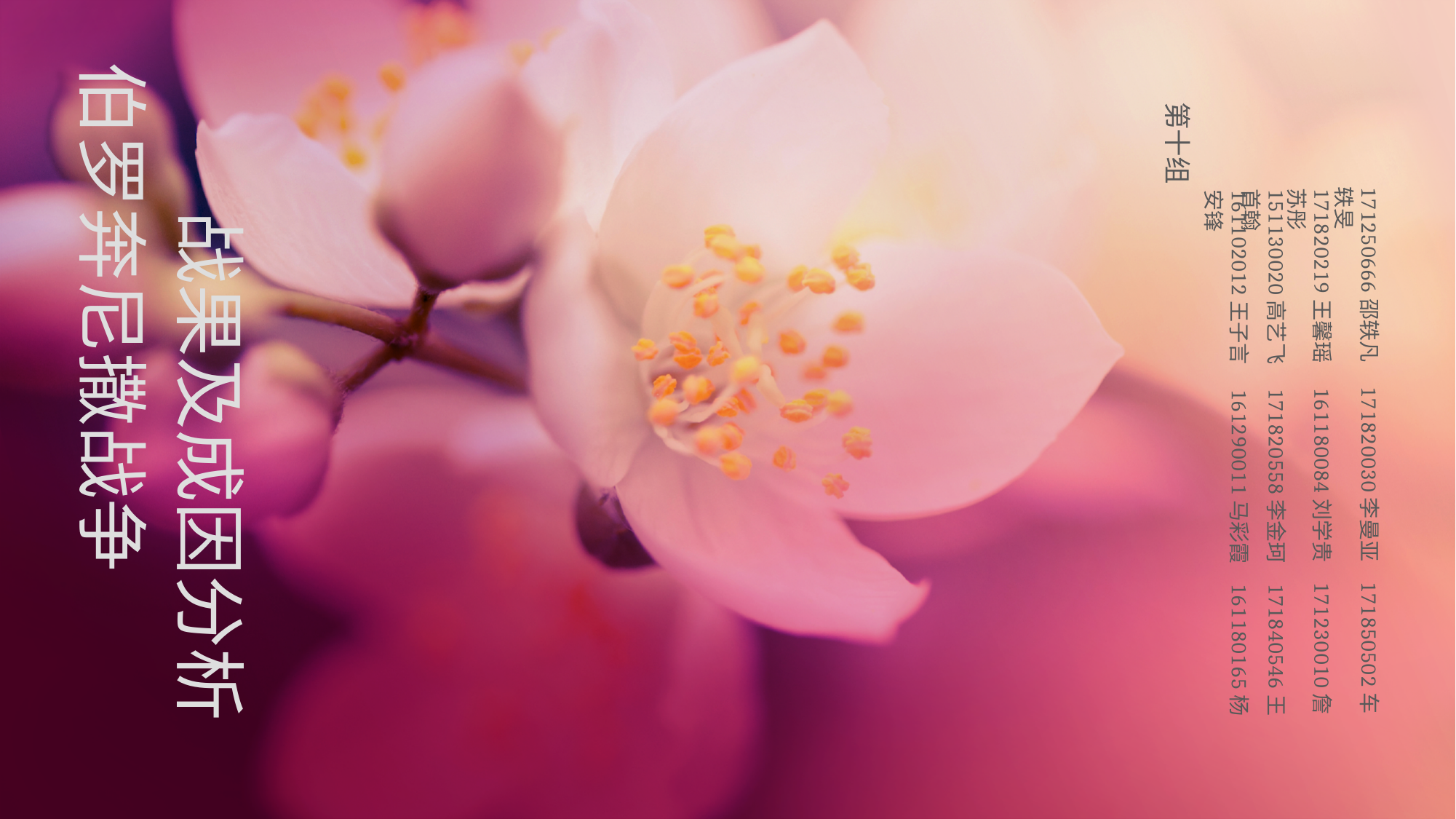

伯罗奔尼撒战争
第十组
171250666邵轶凡    171820030李曼亚   171850502车轶旻
171820219王馨瑶    161180084刘学贵   171230010詹苏彤
151130020高艺飞    171820558李金珂   171840546王首翰
161102012王子言    161290011马彩霞   161180165杨安锋
战果及成因分析